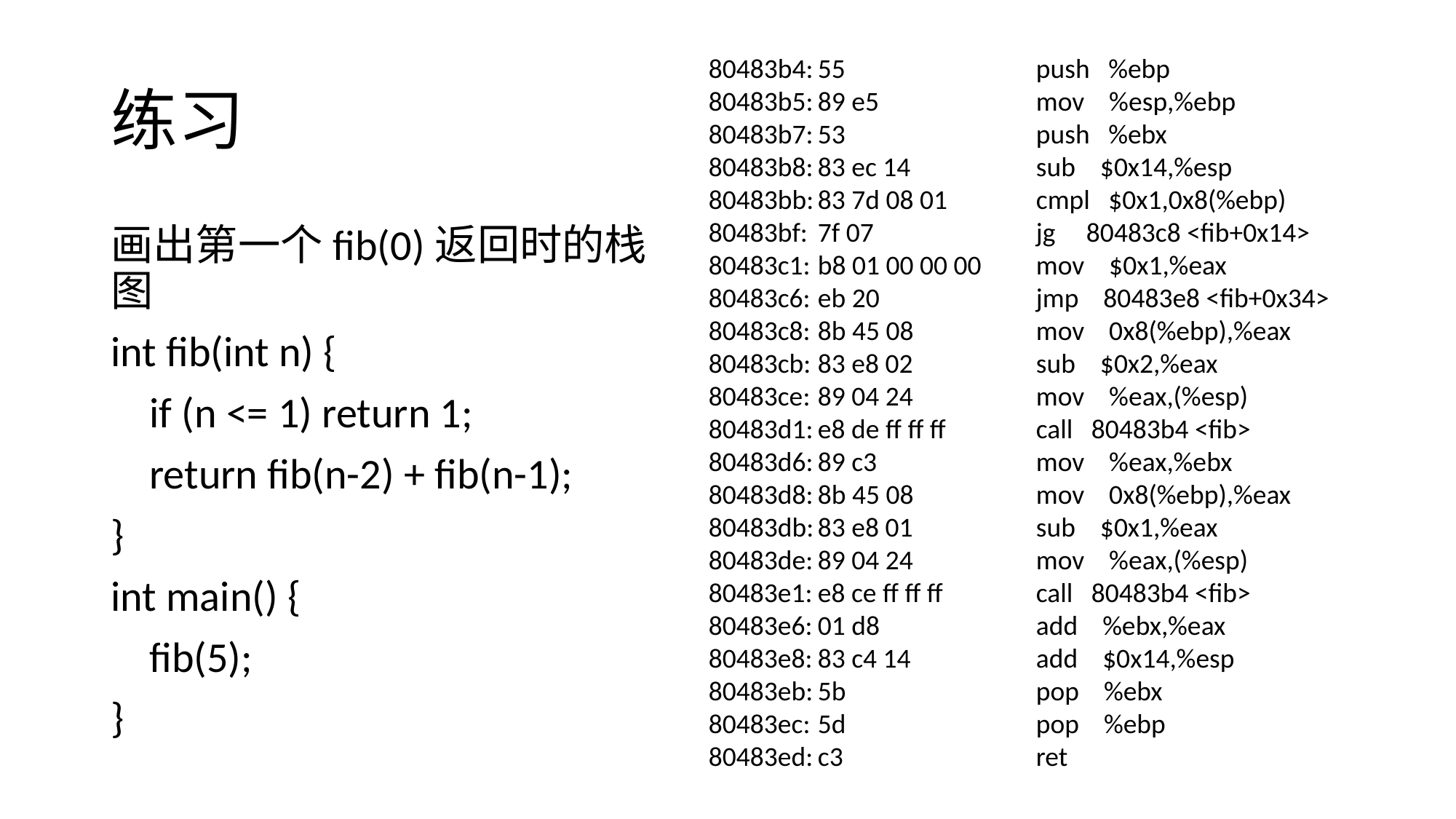

# 练习
80483b4:	55                   	push   %ebp
80483b5:	89 e5                	mov    %esp,%ebp
80483b7:	53                   	push   %ebx
80483b8:	83 ec 14             	sub    $0x14,%esp
80483bb:	83 7d 08 01          	cmpl   $0x1,0x8(%ebp)
80483bf:	7f 07                	jg     80483c8 <fib+0x14>
80483c1:	b8 01 00 00 00       	mov    $0x1,%eax
80483c6:	eb 20                	jmp    80483e8 <fib+0x34>
80483c8:	8b 45 08             	mov    0x8(%ebp),%eax
80483cb:	83 e8 02             	sub    $0x2,%eax
80483ce:	89 04 24             	mov    %eax,(%esp)
80483d1:	e8 de ff ff ff       	call   80483b4 <fib>
80483d6:	89 c3                	mov    %eax,%ebx
80483d8:	8b 45 08             	mov    0x8(%ebp),%eax
80483db:	83 e8 01             	sub    $0x1,%eax
80483de:	89 04 24             	mov    %eax,(%esp)
80483e1:	e8 ce ff ff ff       	call   80483b4 <fib>
80483e6:	01 d8                	add    %ebx,%eax
80483e8:	83 c4 14             	add    $0x14,%esp
80483eb:	5b                   	pop    %ebx
80483ec:	5d                   	pop    %ebp
80483ed:	c3                   	ret
画出第一个fib(0)返回时的栈图
int fib(int n) {
    if (n <= 1) return 1;
    return fib(n-2) + fib(n-1);
}
int main() {
    fib(5);
}